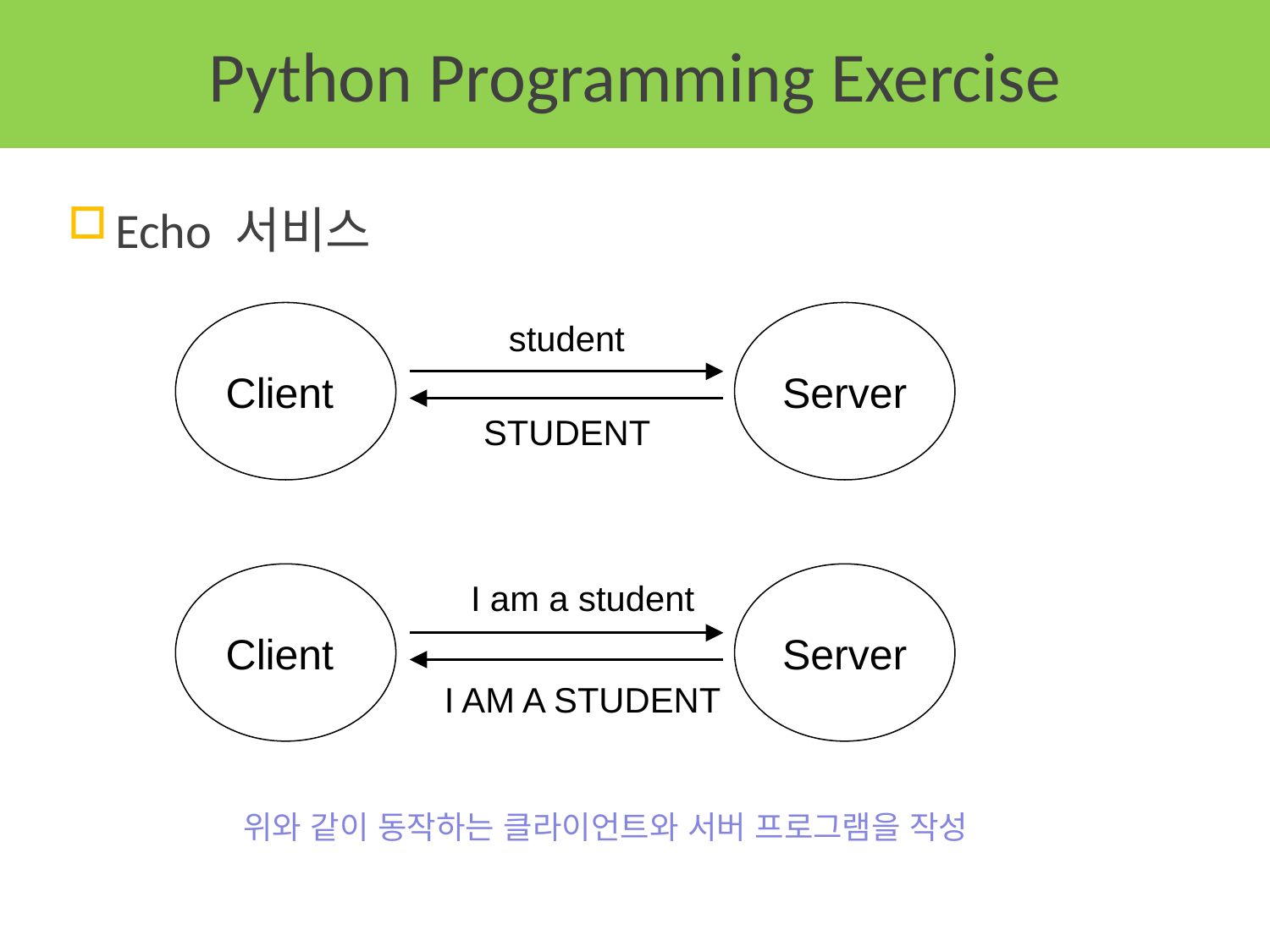

# Python Programming Exercise
Echo 서비스

Client
Server
student
STUDENT
Client
Server
I am a student
I AM A STUDENT
위와 같이 동작하는 클라이언트와 서버 프로그램을 작성